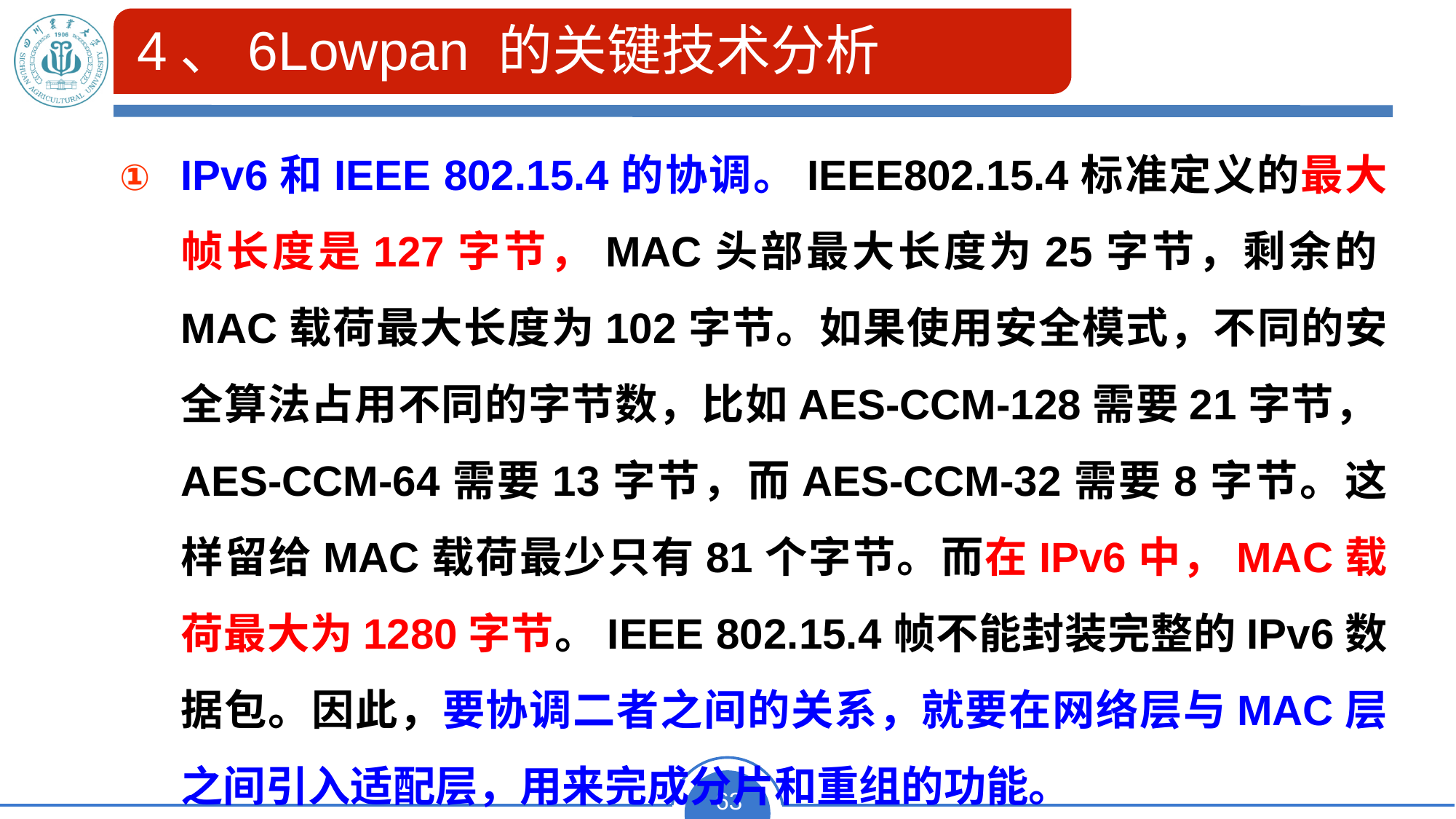

# 4、6Lowpan 的关键技术分析
IPv6和IEEE 802.15.4的协调。IEEE802.15.4标准定义的最大帧长度是127字节，MAC头部最大长度为25字节，剩余的MAC载荷最大长度为102字节。如果使用安全模式，不同的安全算法占用不同的字节数，比如AES-CCM-128需要21字节，AES-CCM-64需要13字节，而AES-CCM-32需要8字节。这样留给MAC载荷最少只有81个字节。而在IPv6中，MAC载荷最大为1280字节。IEEE 802.15.4帧不能封装完整的IPv6数据包。因此，要协调二者之间的关系，就要在网络层与MAC层之间引入适配层，用来完成分片和重组的功能。